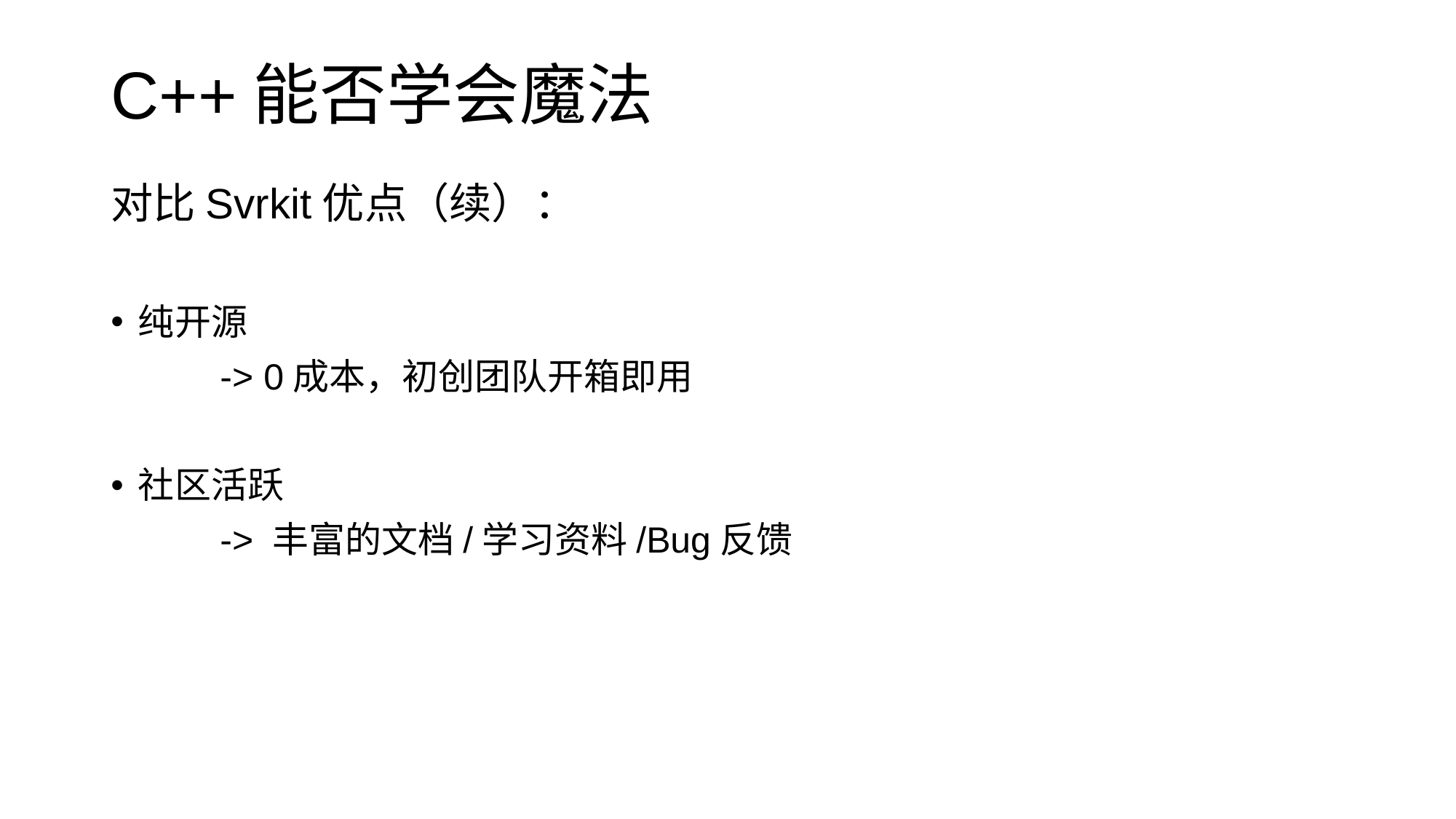

# C++能否学会魔法
对比Svrkit优点（续）：

纯开源
	-> 0成本，初创团队开箱即用

社区活跃
	-> 丰富的文档/学习资料/Bug反馈